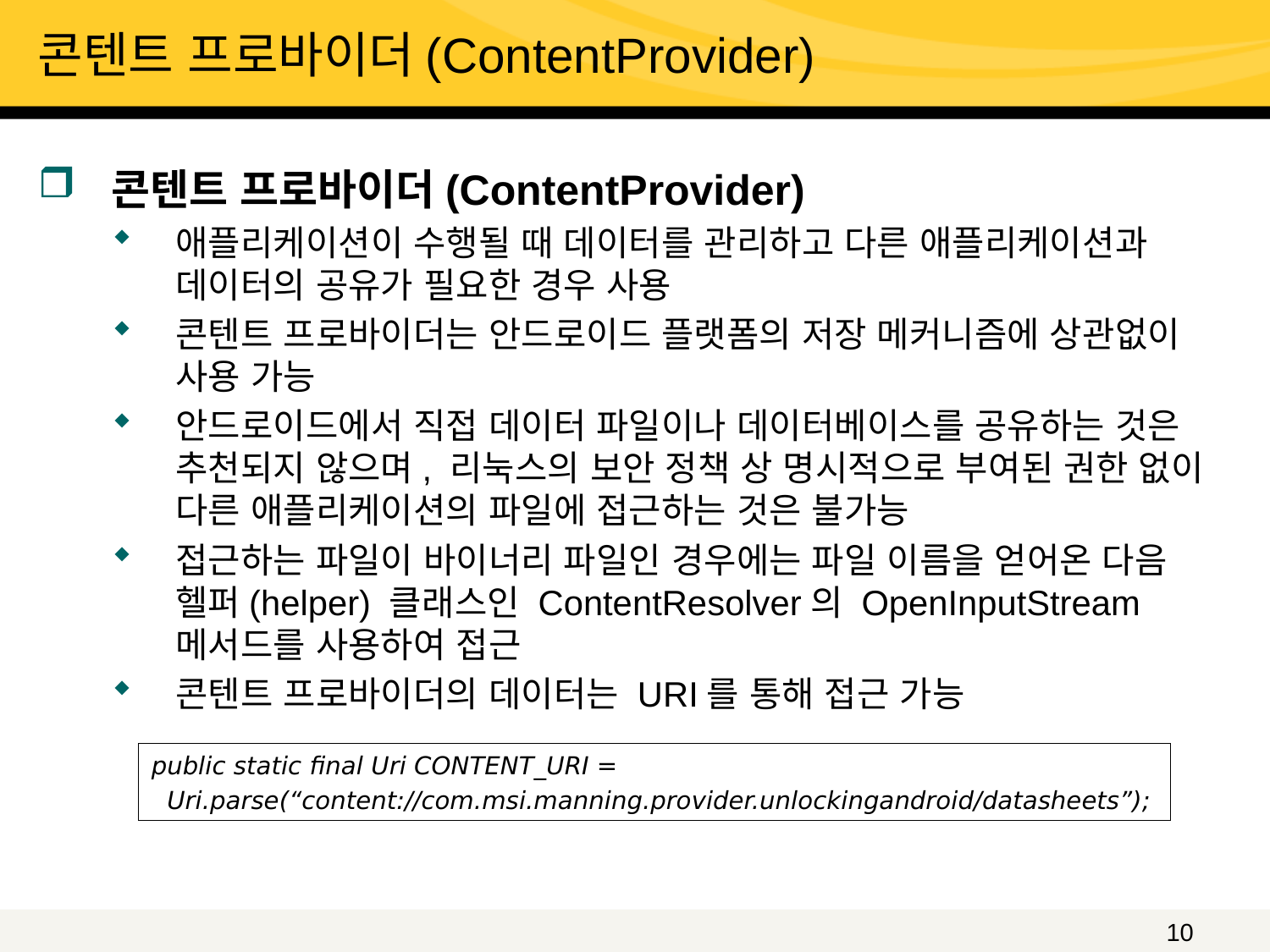

# 콘텐트 프로바이더(ContentProvider)
콘텐트 프로바이더(ContentProvider)
애플리케이션이 수행될 때 데이터를 관리하고 다른 애플리케이션과 데이터의 공유가 필요한 경우 사용
콘텐트 프로바이더는 안드로이드 플랫폼의 저장 메커니즘에 상관없이 사용 가능
안드로이드에서 직접 데이터 파일이나 데이터베이스를 공유하는 것은 추천되지 않으며, 리눅스의 보안 정책 상 명시적으로 부여된 권한 없이 다른 애플리케이션의 파일에 접근하는 것은 불가능
접근하는 파일이 바이너리 파일인 경우에는 파일 이름을 얻어온 다음 헬퍼(helper) 클래스인 ContentResolver의 OpenInputStream 메서드를 사용하여 접근
콘텐트 프로바이더의 데이터는 URI를 통해 접근 가능

public static final Uri CONTENT_URI =
  Uri.parse(“content://com.msi.manning.provider.unlockingandroid/datasheets”);
10